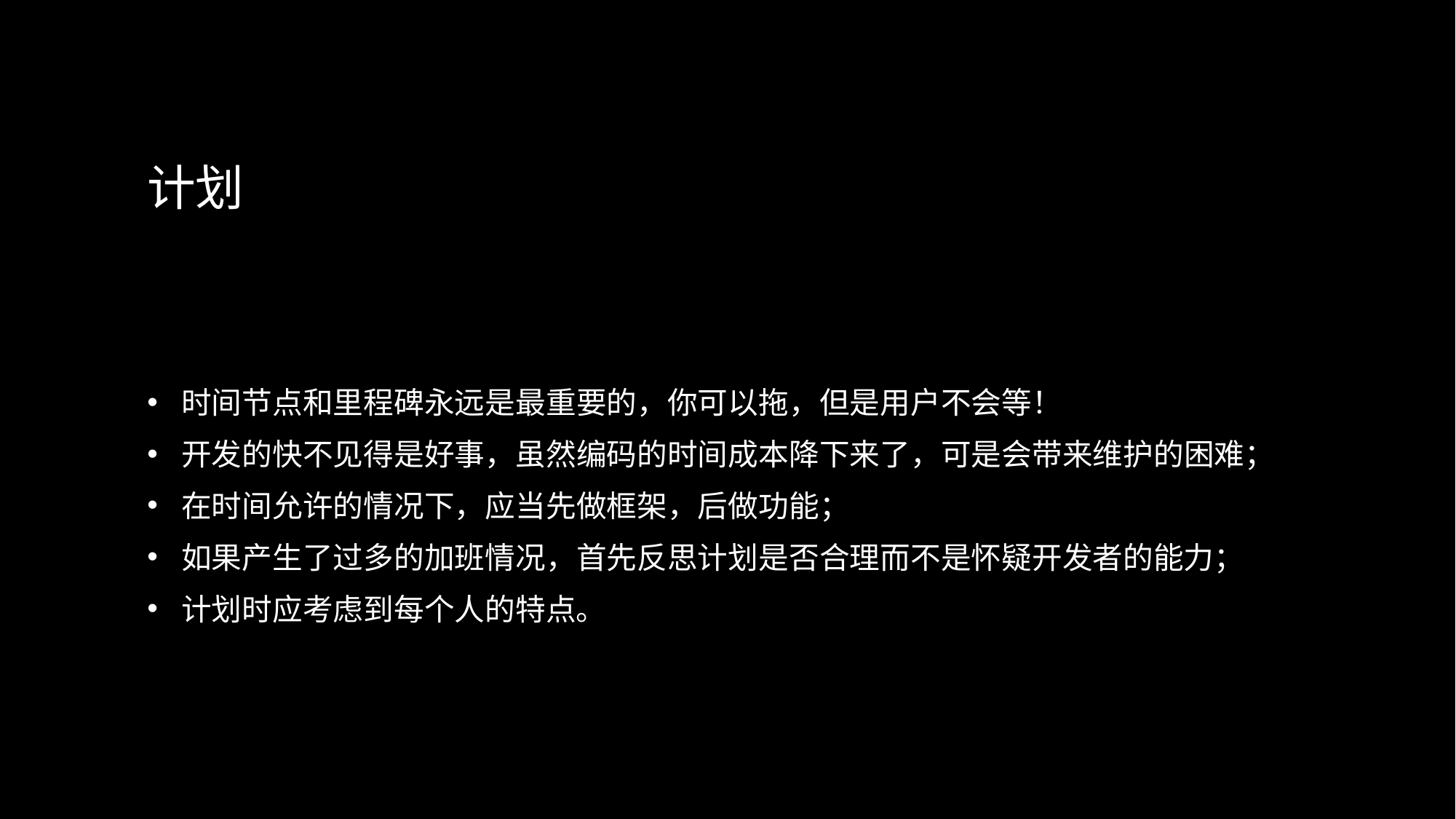

# 计划
时间节点和里程碑永远是最重要的，你可以拖，但是用户不会等！
开发的快不见得是好事，虽然编码的时间成本降下来了，可是会带来维护的困难；
在时间允许的情况下，应当先做框架，后做功能；
如果产生了过多的加班情况，首先反思计划是否合理而不是怀疑开发者的能力；
计划时应考虑到每个人的特点。